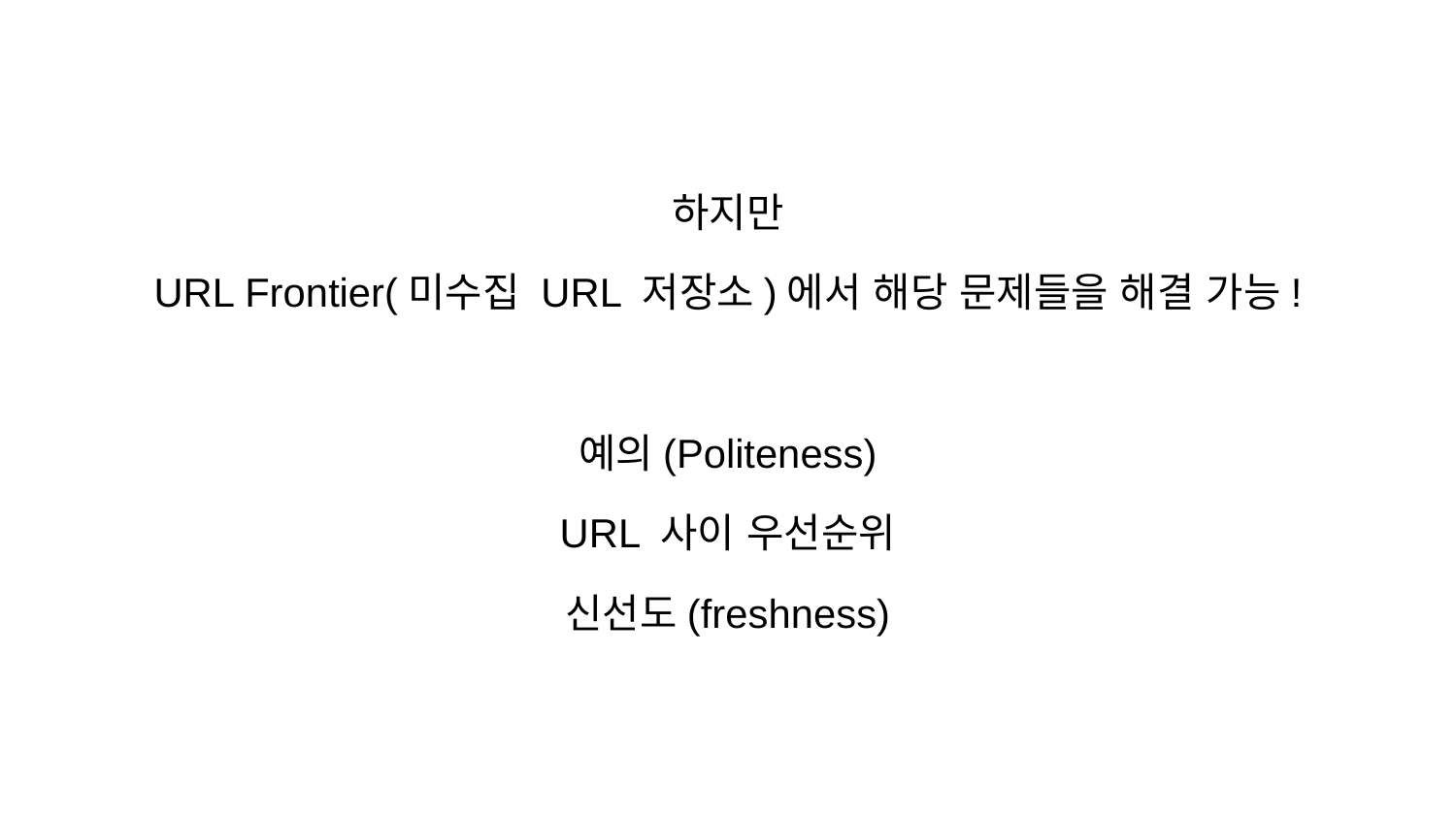

하지만
URL Frontier(미수집 URL 저장소)에서 해당 문제들을 해결 가능!

예의(Politeness)
URL 사이 우선순위
신선도(freshness)